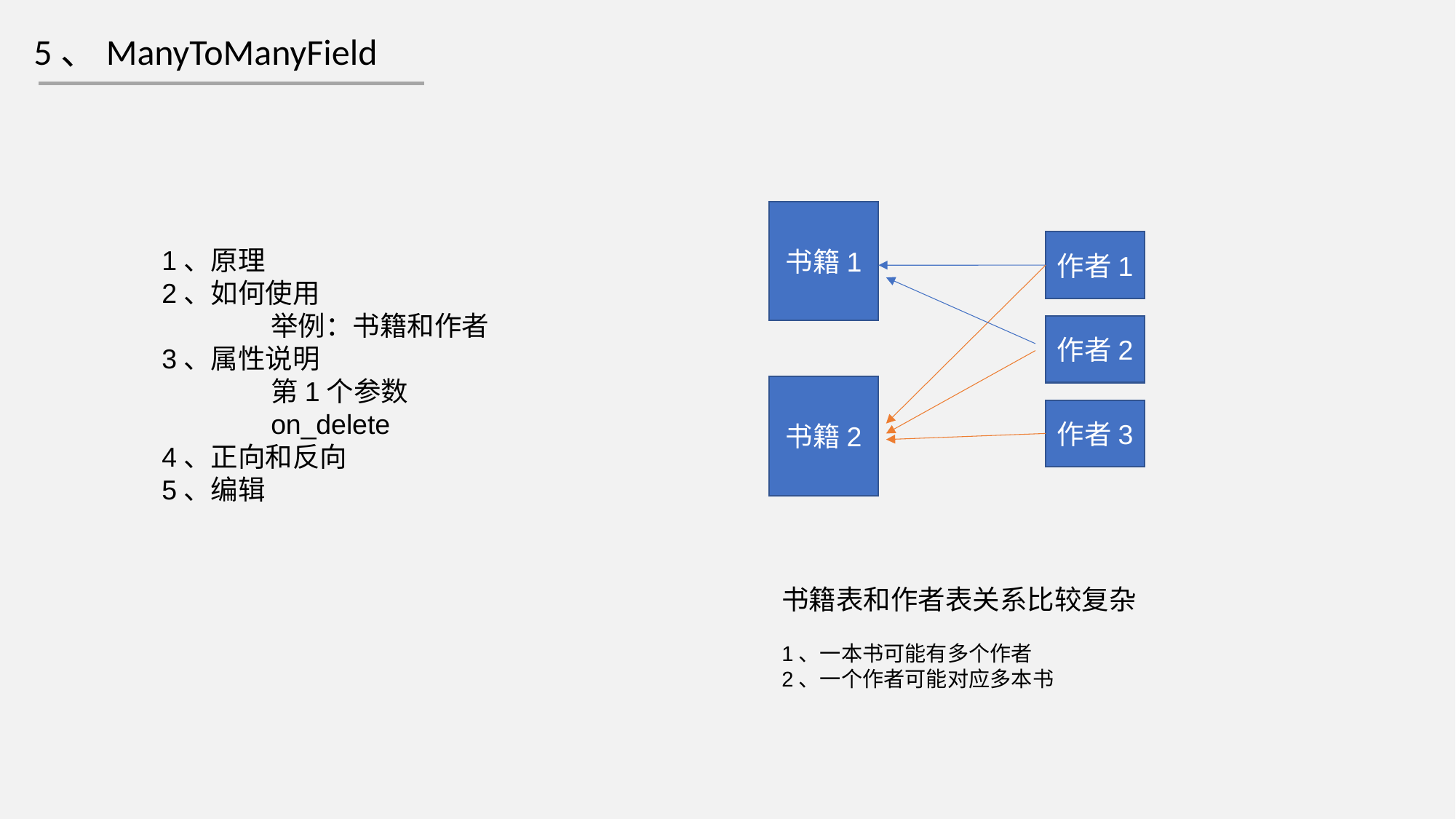

5、ManyToManyField
书籍1
作者1
1、原理
2、如何使用
	举例：书籍和作者
3、属性说明
	第1个参数
	on_delete
4、正向和反向
5、编辑
作者2
书籍2
作者3
书籍表和作者表关系比较复杂

1、一本书可能有多个作者
2、一个作者可能对应多本书